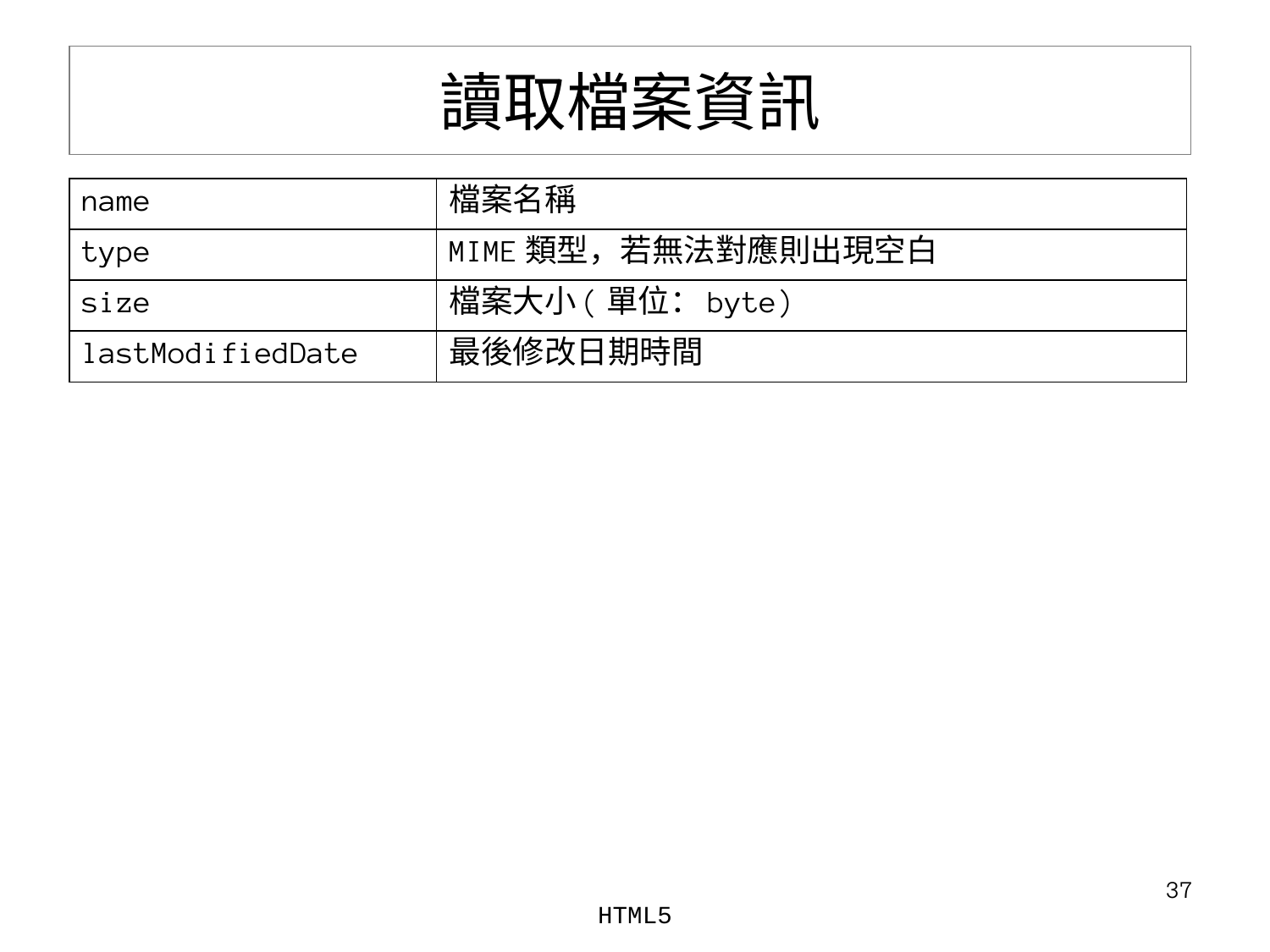

# 讀取檔案資訊
| name | 檔案名稱 |
| --- | --- |
| type | MIME類型，若無法對應則出現空白 |
| size | 檔案大小(單位：byte) |
| lastModifiedDate | 最後修改日期時間 |
37
HTML5